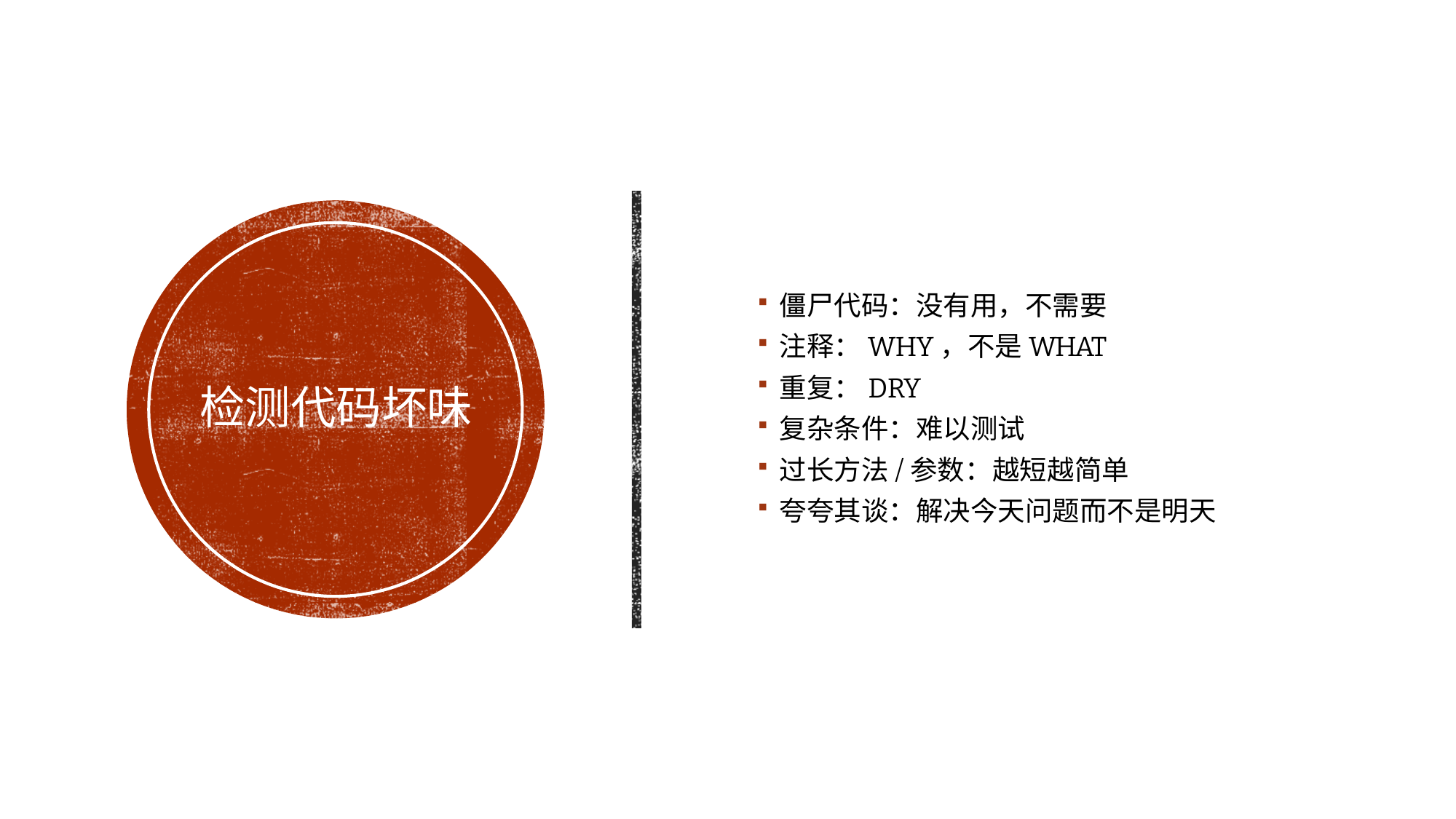

僵尸代码：没有用，不需要
注释：WHY，不是WHAT
重复：DRY
复杂条件：难以测试
过长方法/参数：越短越简单
夸夸其谈：解决今天问题而不是明天

# 检测代码坏味